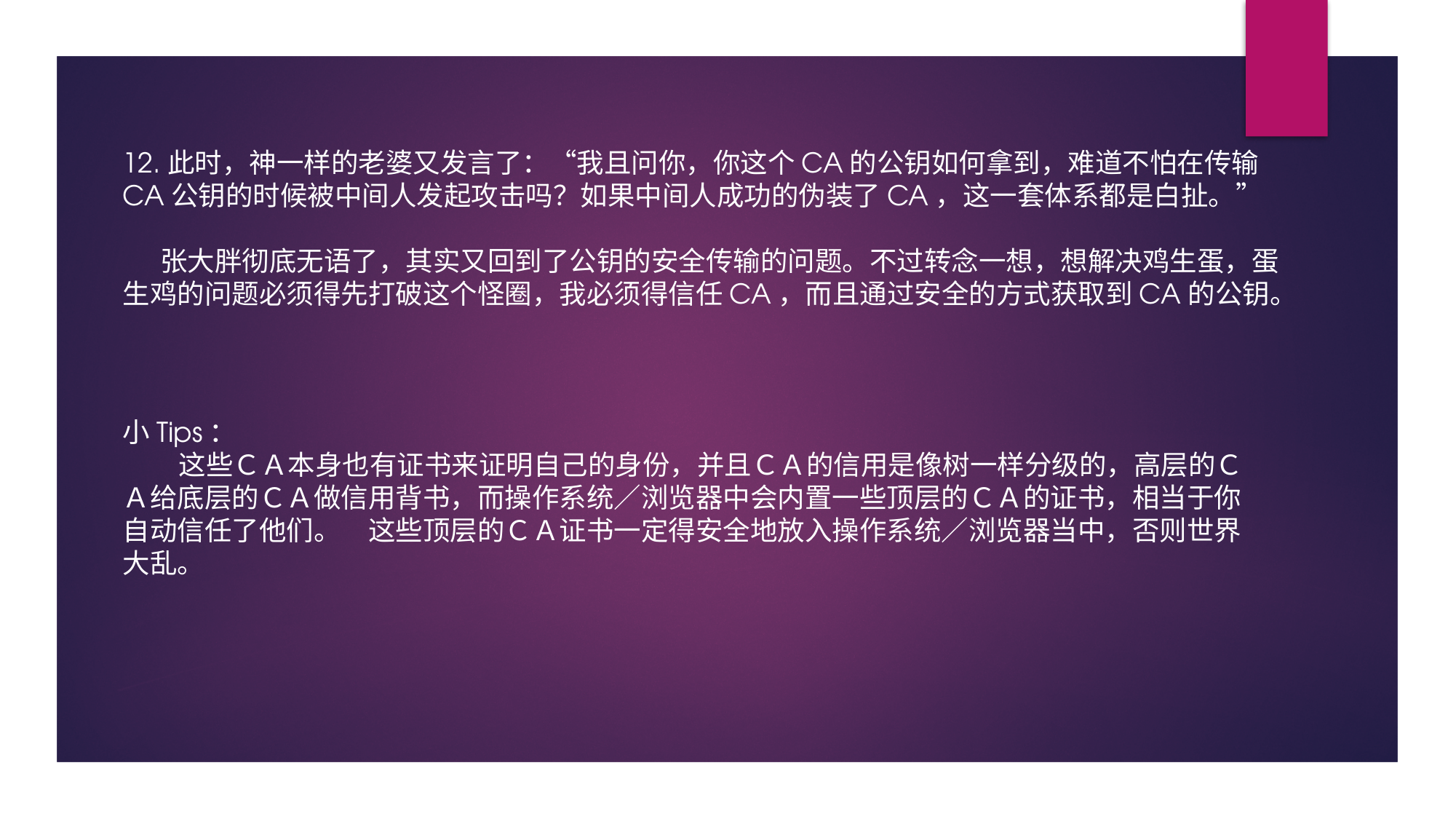

12.此时，神一样的老婆又发言了：“我且问你，你这个CA的公钥如何拿到，难道不怕在传输CA公钥的时候被中间人发起攻击吗？如果中间人成功的伪装了CA，这一套体系都是白扯。”

     张大胖彻底无语了，其实又回到了公钥的安全传输的问题。不过转念一想，想解决鸡生蛋，蛋生鸡的问题必须得先打破这个怪圈，我必须得信任CA，而且通过安全的方式获取到CA的公钥。
小Tips：
        这些ＣＡ本身也有证书来证明自己的身份，并且ＣＡ的信用是像树一样分级的，高层的ＣＡ给底层的ＣＡ做信用背书，而操作系统／浏览器中会内置一些顶层的ＣＡ的证书，相当于你自动信任了他们。　这些顶层的ＣＡ证书一定得安全地放入操作系统／浏览器当中，否则世界大乱。